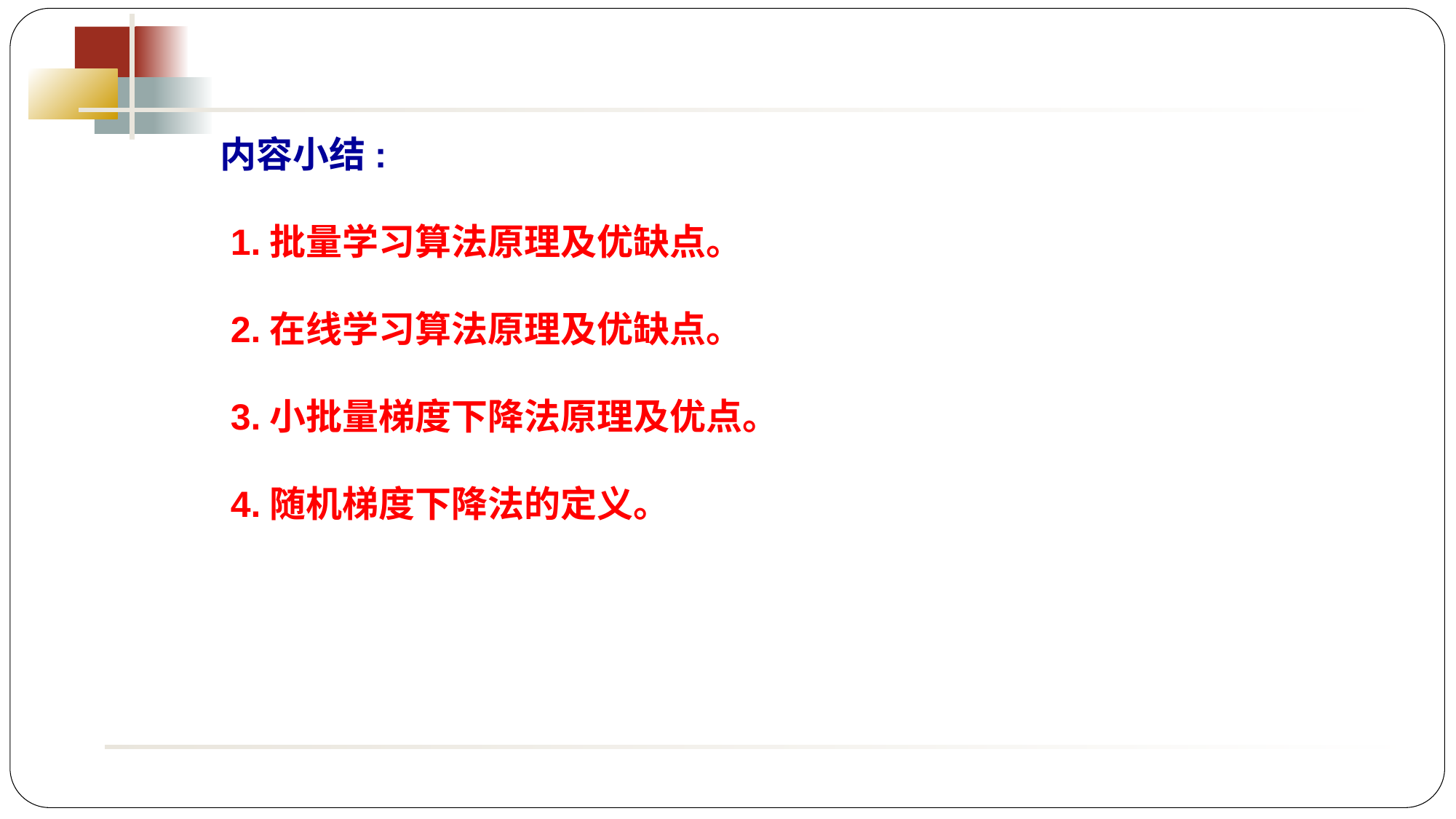

内容小结:
 1.批量学习算法原理及优缺点。
 2.在线学习算法原理及优缺点。
 3.小批量梯度下降法原理及优点。
 4.随机梯度下降法的定义。